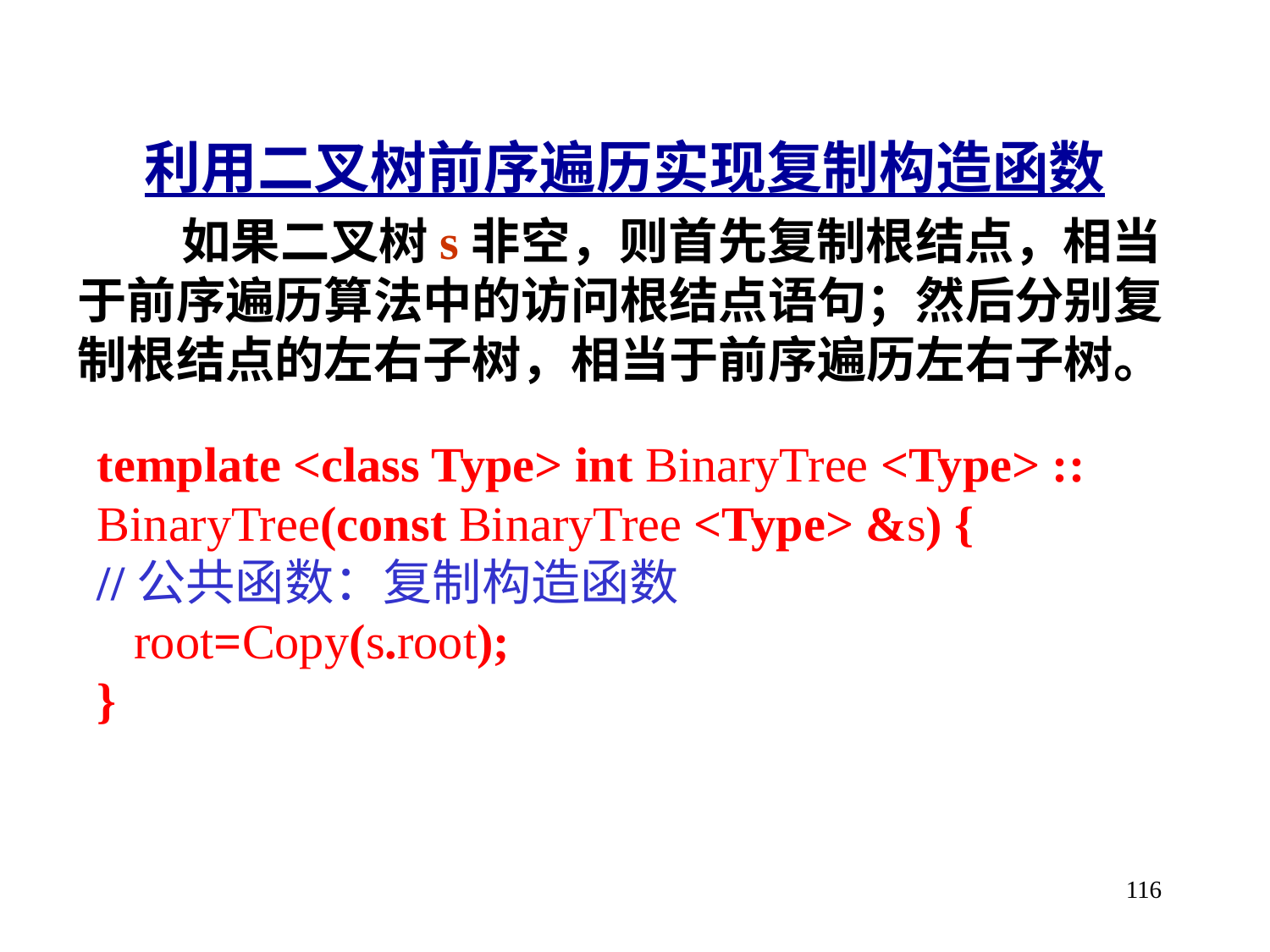

利用二叉树前序遍历实现复制构造函数
         如果二叉树s非空，则首先复制根结点，相当于前序遍历算法中的访问根结点语句；然后分别复制根结点的左右子树，相当于前序遍历左右子树。
template <class Type> int BinaryTree <Type> :: BinaryTree(const BinaryTree <Type> &s) {
//公共函数：复制构造函数
   root=Copy(s.root);
}
116